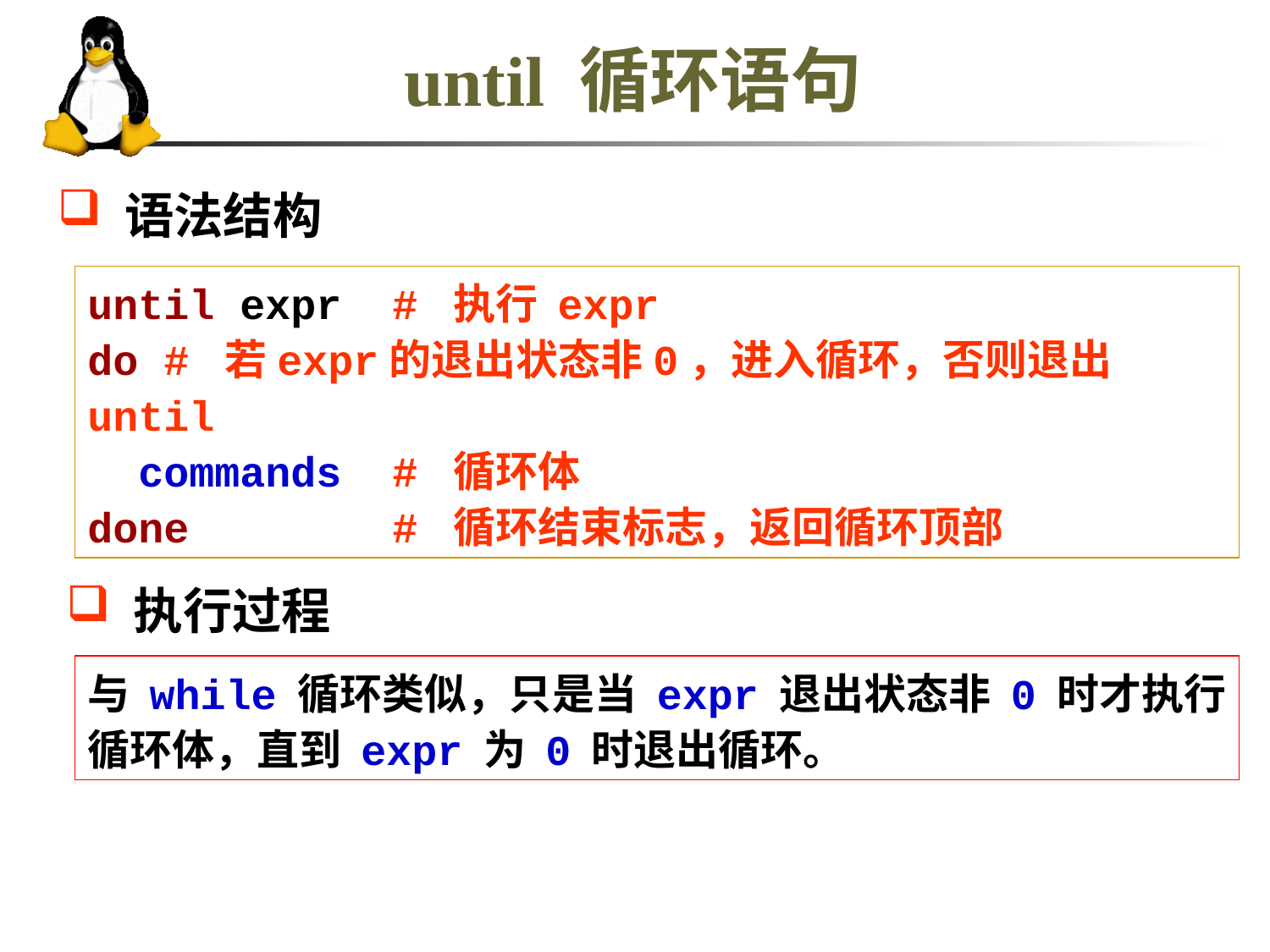

# until 循环语句
 语法结构
until expr  # 执行 expr
do # 若expr的退出状态非0，进入循环，否则退出until
  commands  # 循环体
done        # 循环结束标志，返回循环顶部
 执行过程
与 while 循环类似，只是当 expr 退出状态非 0 时才执行循环体，直到 expr 为 0 时退出循环。